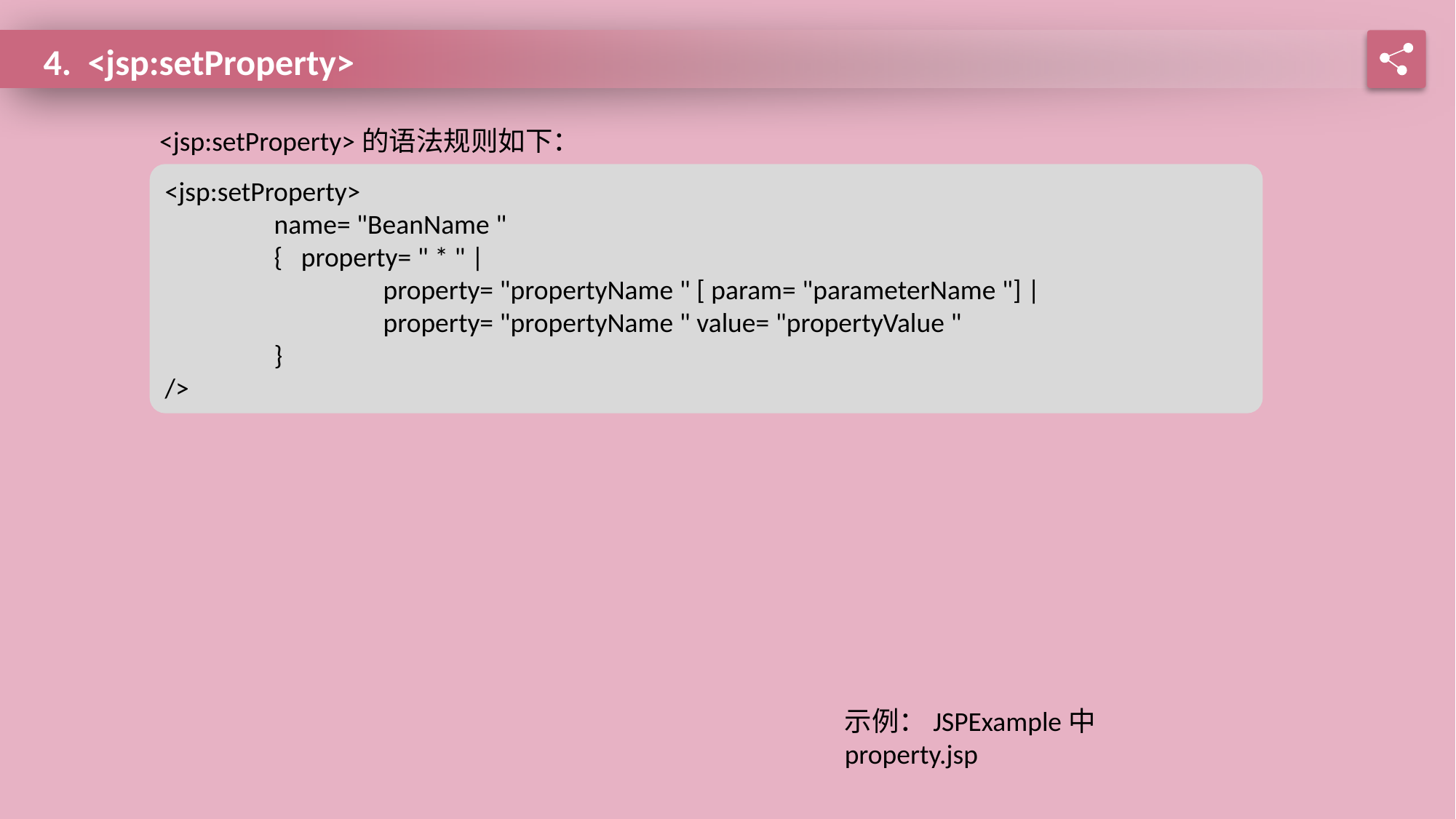

4.  <jsp:setProperty>
<jsp:setProperty>的语法规则如下：
<jsp:setProperty>
	name= "BeanName "
	{   property= " * " |
		property= "propertyName " [ param= "parameterName "] |
		property= "propertyName " value= "propertyValue "
	}
/>
示例：JSPExample中
property.jsp